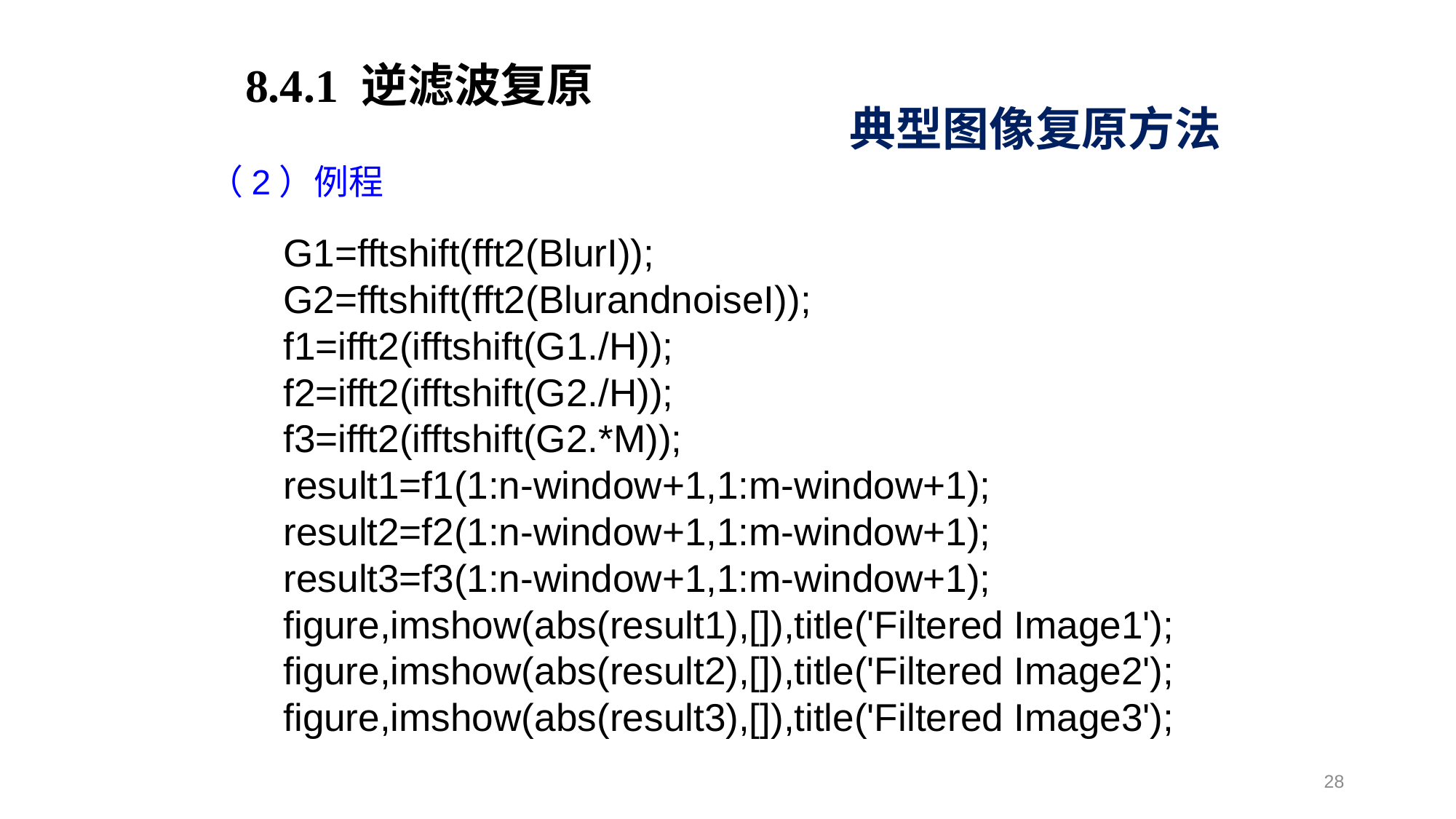

8.4.1 逆滤波复原
典型图像复原方法
（2）例程
G1=fftshift(fft2(BlurI));
G2=fftshift(fft2(BlurandnoiseI));
f1=ifft2(ifftshift(G1./H));
f2=ifft2(ifftshift(G2./H));
f3=ifft2(ifftshift(G2.*M));
result1=f1(1:n-window+1,1:m-window+1);
result2=f2(1:n-window+1,1:m-window+1);
result3=f3(1:n-window+1,1:m-window+1);
figure,imshow(abs(result1),[]),title('Filtered Image1');
figure,imshow(abs(result2),[]),title('Filtered Image2');
figure,imshow(abs(result3),[]),title('Filtered Image3');
28